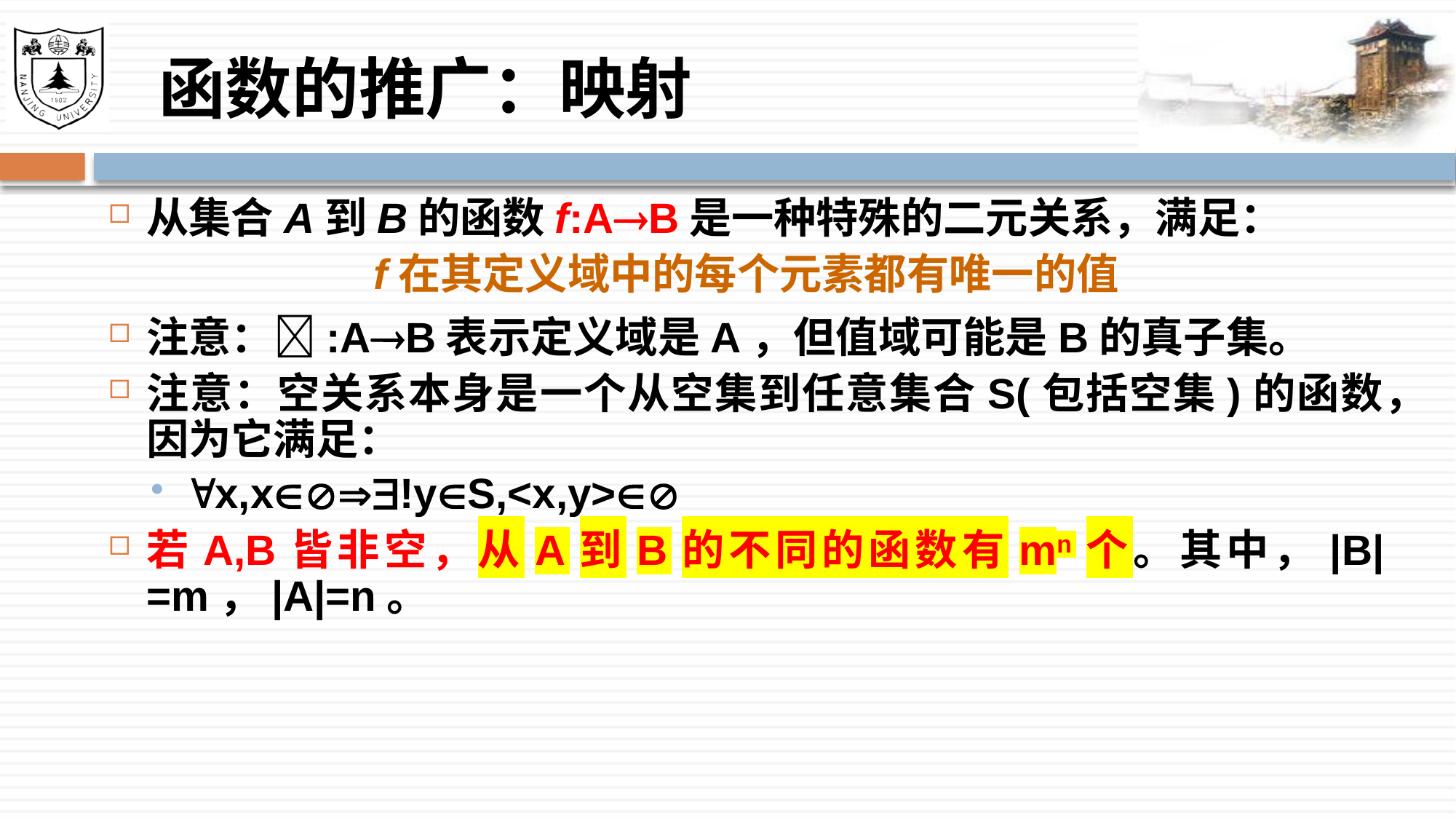

# 函数的推广：映射
从集合A到B的函数f:A→B是一种特殊的二元关系，满足：
f在其定义域中的每个元素都有唯一的值
注意：ƒ:A→B表示定义域是A，但值域可能是B的真子集。
注意：空关系本身是一个从空集到任意集合S(包括空集)的函数，因为它满足：
∀x,x∈∅⇒∃!y∈S,<x,y>∈∅
若A,B皆非空，从A到B的不同的函数有mn个。其中，|B|=m，|A|=n。